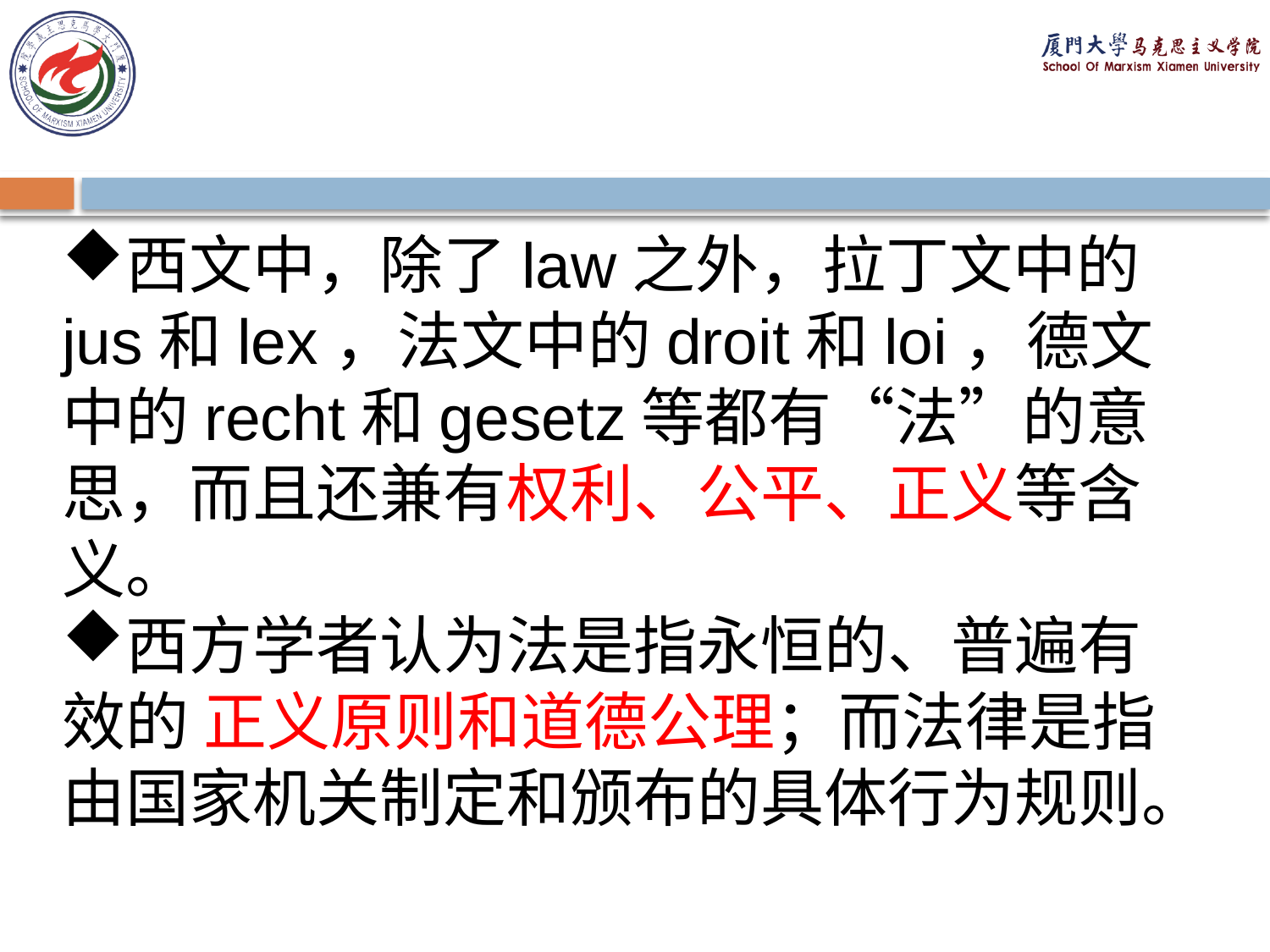

西文中，除了law之外，拉丁文中的jus和lex，法文中的droit和loi，德文中的recht和gesetz等都有“法”的意思，而且还兼有权利、公平、正义等含义。
西方学者认为法是指永恒的、普遍有效的 正义原则和道德公理；而法律是指由国家机关制定和颁布的具体行为规则。